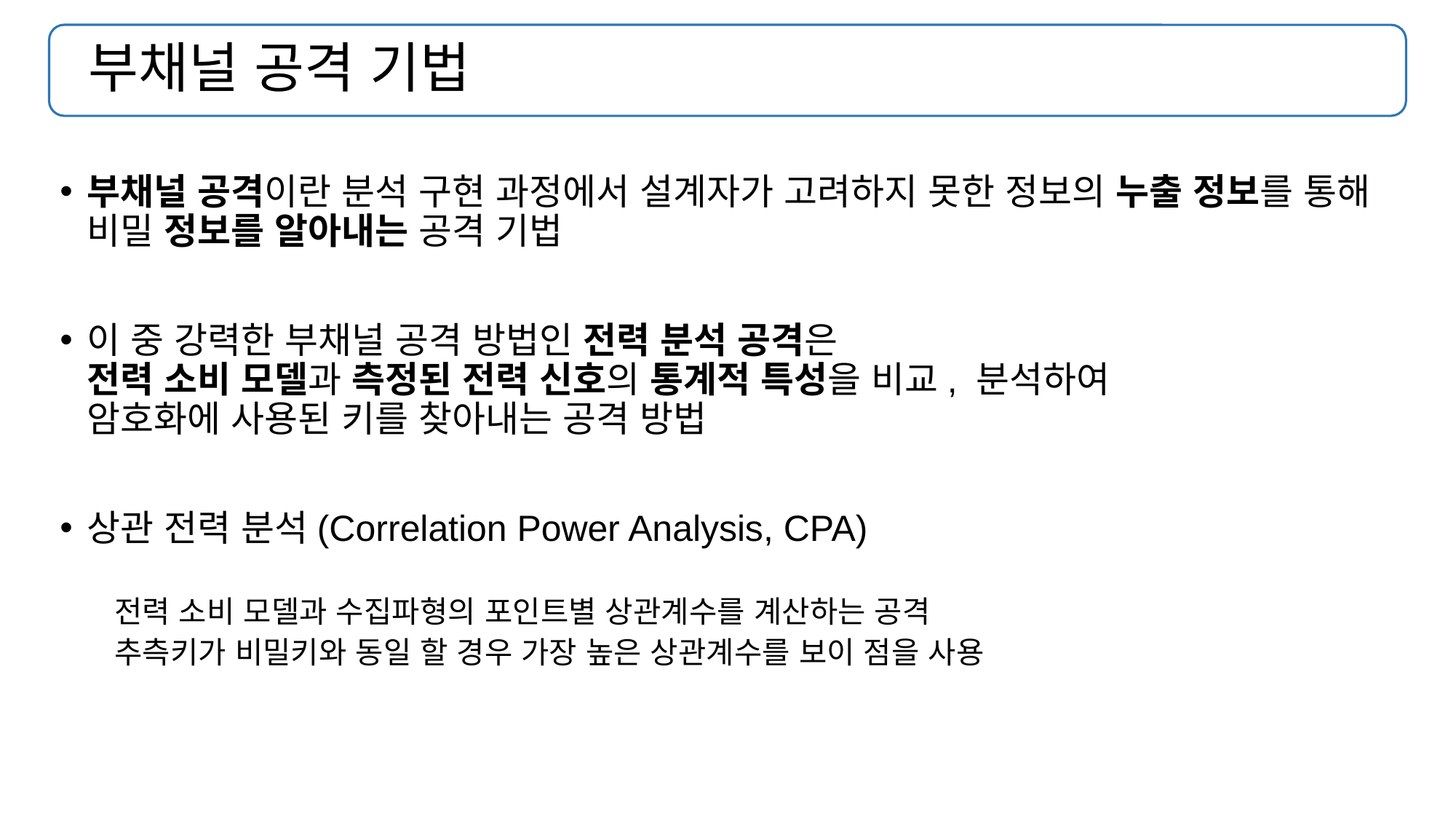

# 부채널 공격 기법
부채널 공격이란 분석 구현 과정에서 설계자가 고려하지 못한 정보의 누출 정보를 통해 비밀 정보를 알아내는 공격 기법

이 중 강력한 부채널 공격 방법인 전력 분석 공격은
전력 소비 모델과 측정된 전력 신호의 통계적 특성을 비교, 분석하여
암호화에 사용된 키를 찾아내는 공격 방법

상관 전력 분석(Correlation Power Analysis, CPA)

전력 소비 모델과 수집파형의 포인트별 상관계수를 계산하는 공격
추측키가 비밀키와 동일 할 경우 가장 높은 상관계수를 보이 점을 사용